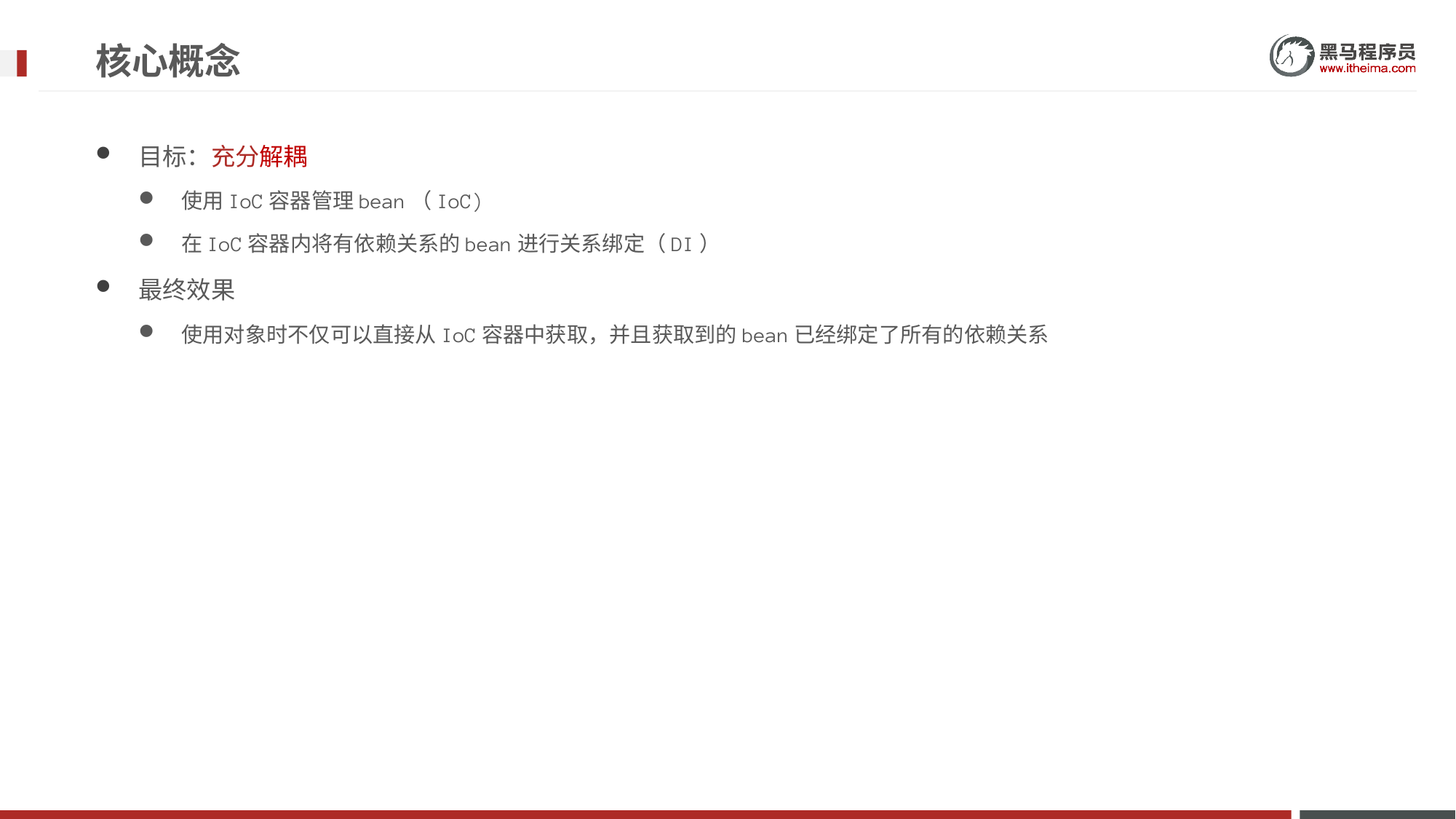

# 核心概念
目标：充分解耦
使用IoC容器管理bean（IoC)
在IoC容器内将有依赖关系的bean进行关系绑定（DI）
最终效果
使用对象时不仅可以直接从IoC容器中获取，并且获取到的bean已经绑定了所有的依赖关系